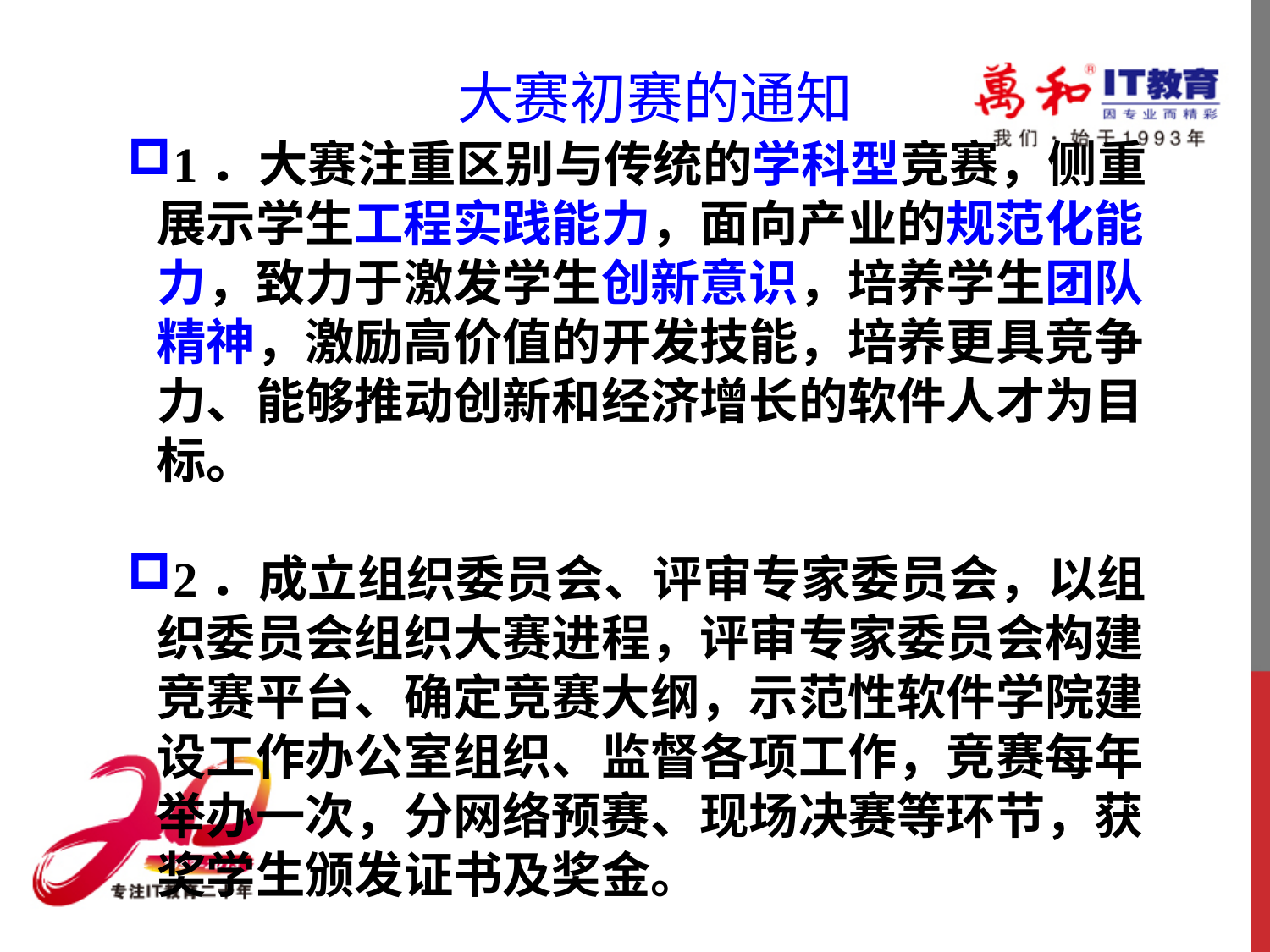

# 大赛初赛的通知
1．大赛注重区别与传统的学科型竞赛，侧重展示学生工程实践能力，面向产业的规范化能力，致力于激发学生创新意识，培养学生团队精神，激励高价值的开发技能，培养更具竞争力、能够推动创新和经济增长的软件人才为目标。

2．成立组织委员会、评审专家委员会，以组织委员会组织大赛进程，评审专家委员会构建竞赛平台、确定竞赛大纲，示范性软件学院建设工作办公室组织、监督各项工作，竞赛每年举办一次，分网络预赛、现场决赛等环节，获奖学生颁发证书及奖金。